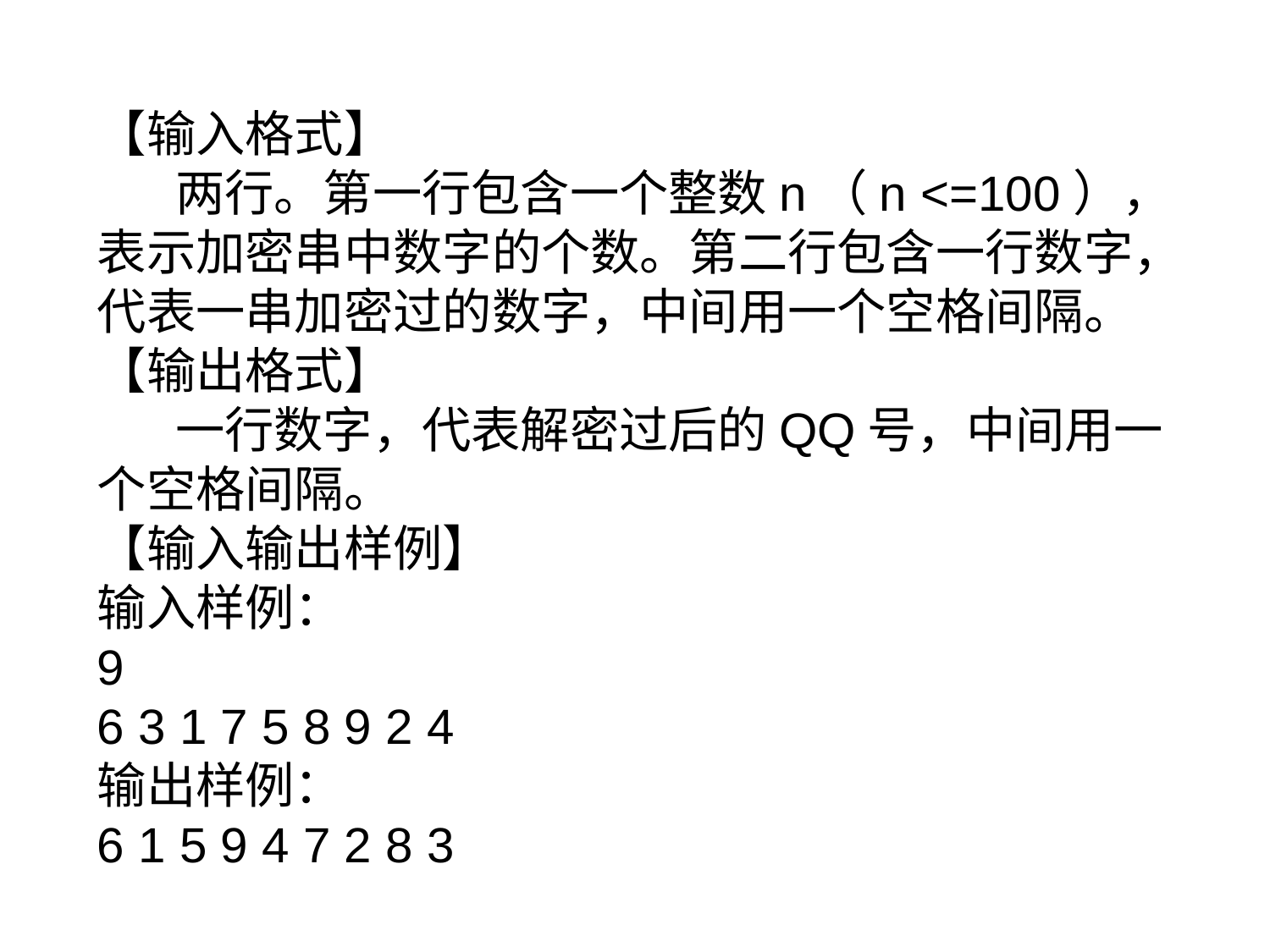

【输入格式】
      两行。第一行包含一个整数n（n <=100），表示加密串中数字的个数。第二行包含一行数字，代表一串加密过的数字，中间用一个空格间隔。
【输出格式】
      一行数字，代表解密过后的QQ号，中间用一个空格间隔。
【输入输出样例】
输入样例：
9
6 3 1 7 5 8 9 2 4
输出样例：
6 1 5 9 4 7 2 8 3